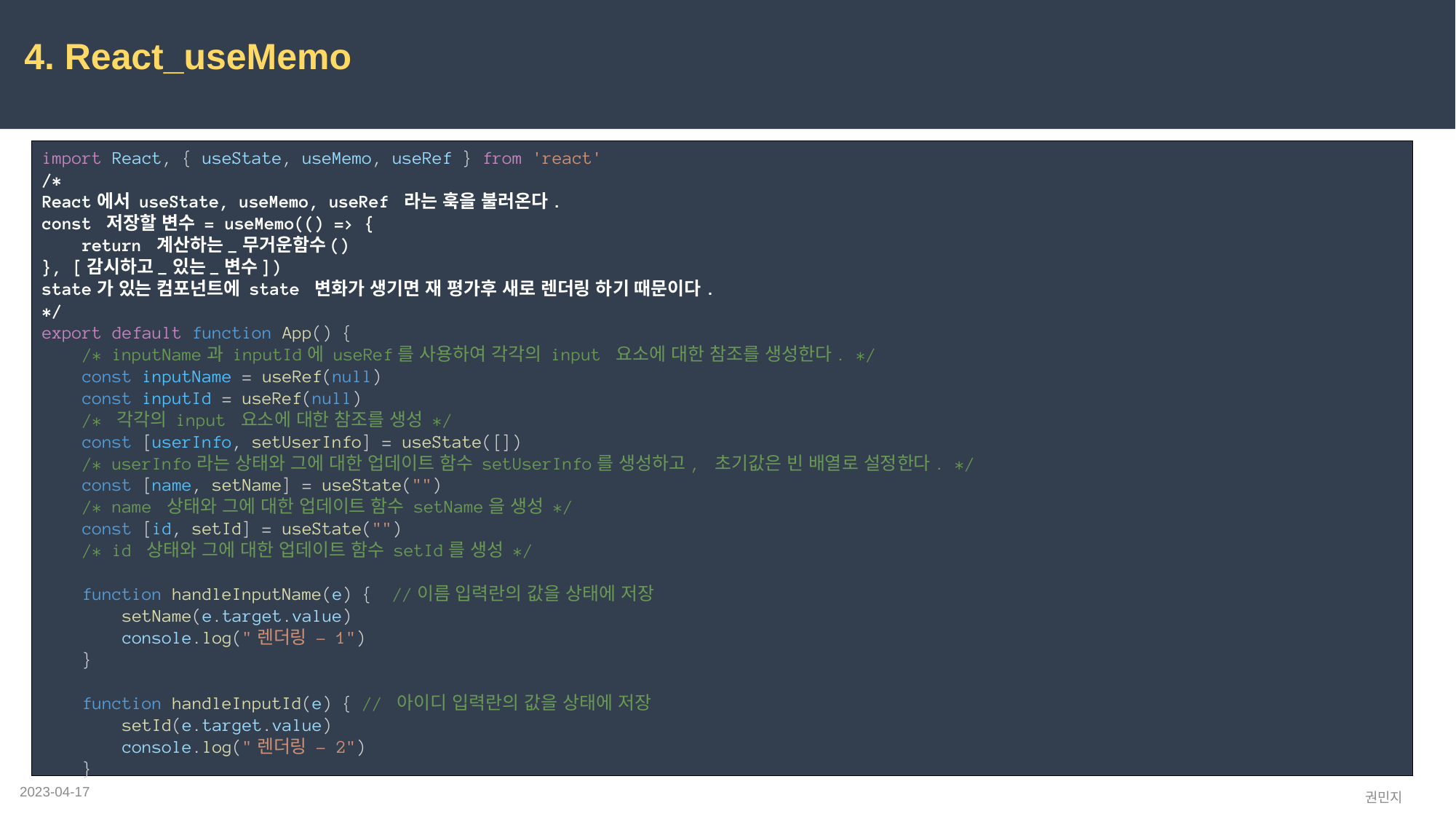

4. React_useMemo
import React, { useState, useMemo, useRef } from 'react'
/*
React에서 useState, useMemo, useRef 라는 훅을 불러온다.
const 저장할 변수 = useMemo(() => {
    return 계산하는_무거운함수()
}, [감시하고_있는_변수])
state가 있는 컴포넌트에 state 변화가 생기면 재 평가후 새로 렌더링 하기 때문이다.
*/
export default function App() {
    /* inputName과 inputId에 useRef를 사용하여 각각의 input 요소에 대한 참조를 생성한다. */
    const inputName = useRef(null)
    const inputId = useRef(null)
    /* 각각의 input 요소에 대한 참조를 생성 */
    const [userInfo, setUserInfo] = useState([])
    /* userInfo라는 상태와 그에 대한 업데이트 함수 setUserInfo를 생성하고, 초기값은 빈 배열로 설정한다. */
    const [name, setName] = useState("")
    /* name 상태와 그에 대한 업데이트 함수 setName을 생성 */
    const [id, setId] = useState("")
    /* id 상태와 그에 대한 업데이트 함수 setId를 생성 */
    function handleInputName(e) {  //이름 입력란의 값을 상태에 저장
        setName(e.target.value)
        console.log("렌더링 - 1")
    }
    function handleInputId(e) { // 아이디 입력란의 값을 상태에 저장
        setId(e.target.value)
        console.log("렌더링 - 2")
    }
2023-04-17
권민지